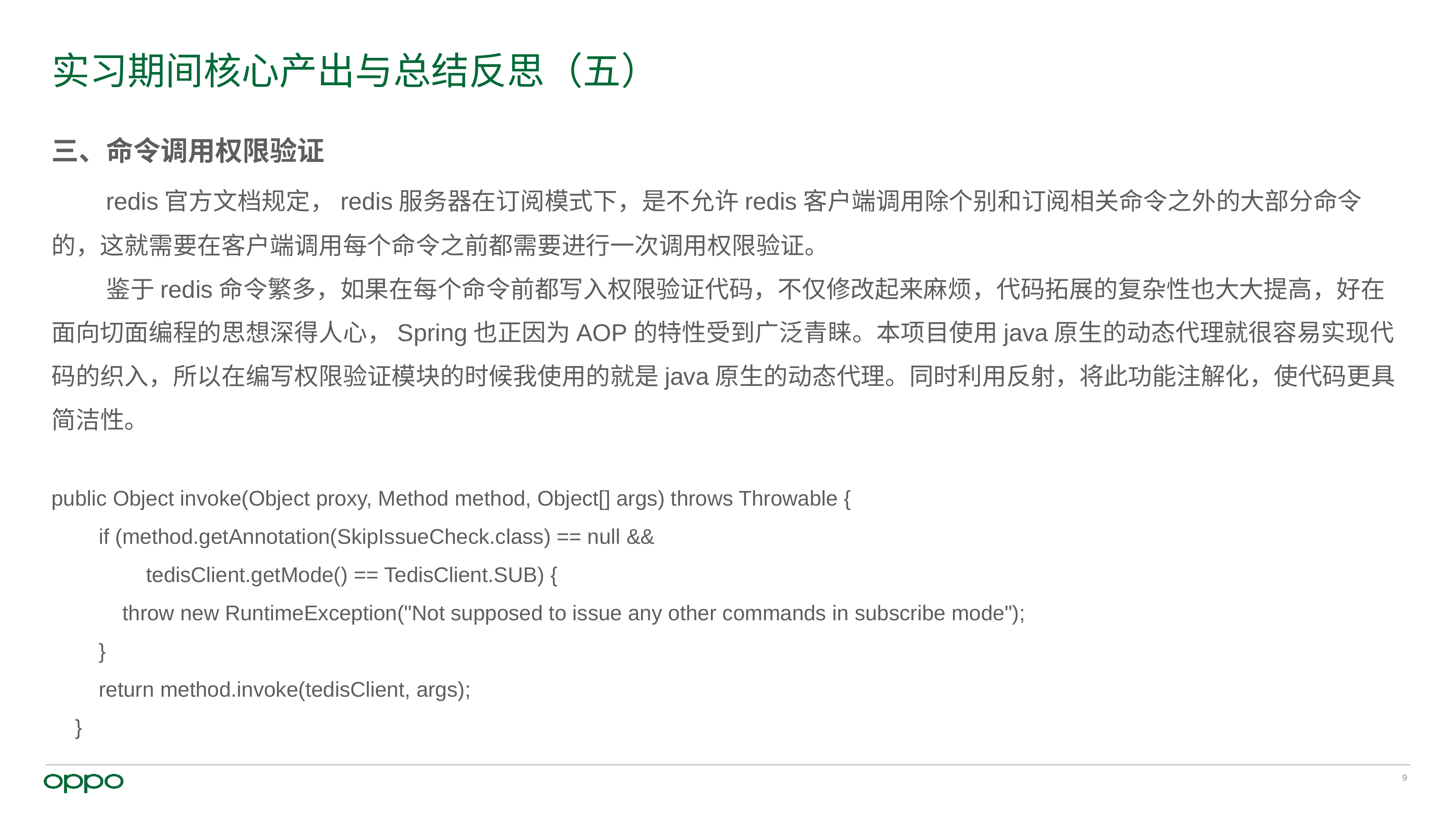

# 实习期间核心产出与总结反思（五）
三、命令调用权限验证
	redis官方文档规定，redis服务器在订阅模式下，是不允许redis客户端调用除个别和订阅相关命令之外的大部分命令的，这就需要在客户端调用每个命令之前都需要进行一次调用权限验证。
	鉴于redis命令繁多，如果在每个命令前都写入权限验证代码，不仅修改起来麻烦，代码拓展的复杂性也大大提高，好在面向切面编程的思想深得人心，Spring也正因为AOP的特性受到广泛青睐。本项目使用java原生的动态代理就很容易实现代码的织入，所以在编写权限验证模块的时候我使用的就是java原生的动态代理。同时利用反射，将此功能注解化，使代码更具简洁性。

public Object invoke(Object proxy, Method method, Object[] args) throws Throwable {
        if (method.getAnnotation(SkipIssueCheck.class) == null &&
                tedisClient.getMode() == TedisClient.SUB) {
            throw new RuntimeException("Not supposed to issue any other commands in subscribe mode");
        }
        return method.invoke(tedisClient, args);
    }